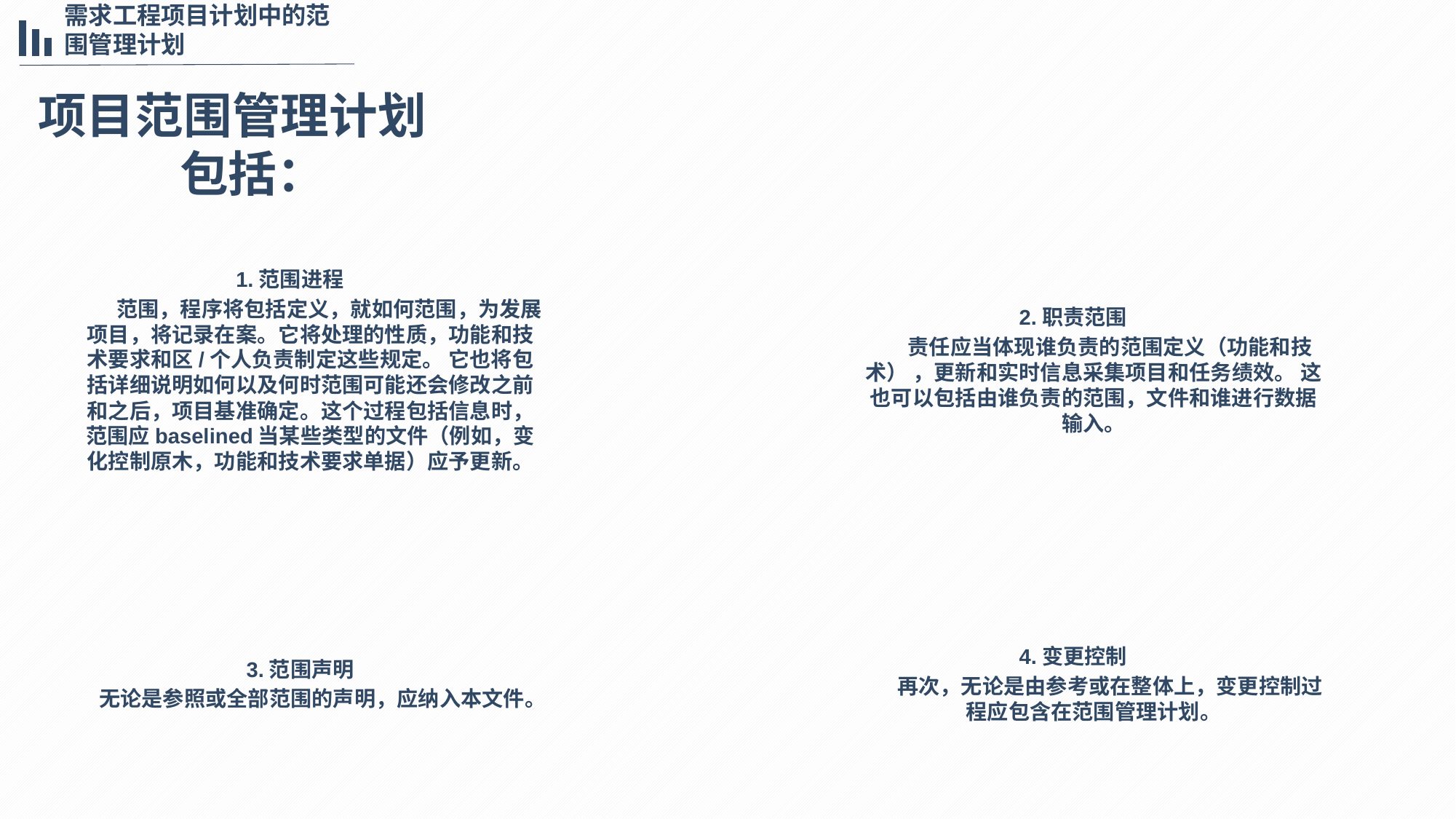

需求工程项目计划中的范围管理计划

项目范围管理计划包括：
1.范围进程
               范围，程序将包括定义，就如何范围，为发展项目，将记录在案。它将处理的性质，功能和技术要求和区/个人负责制定这些规定。 它也将包括详细说明如何以及何时范围可能还会修改之前和之后，项目基准确定。这个过程包括信息时，范围应baselined当某些类型的文件（例如，变化控制原木，功能和技术要求单据）应予更新。
2.职责范围
              责任应当体现谁负责的范围定义（功能和技术） ，更新和实时信息采集项目和任务绩效。 这也可以包括由谁负责的范围，文件和谁进行数据输入。
3.范围声明
        无论是参照或全部范围的声明，应纳入本文件。
4.变更控制
              再次，无论是由参考或在整体上，变更控制过程应包含在范围管理计划。